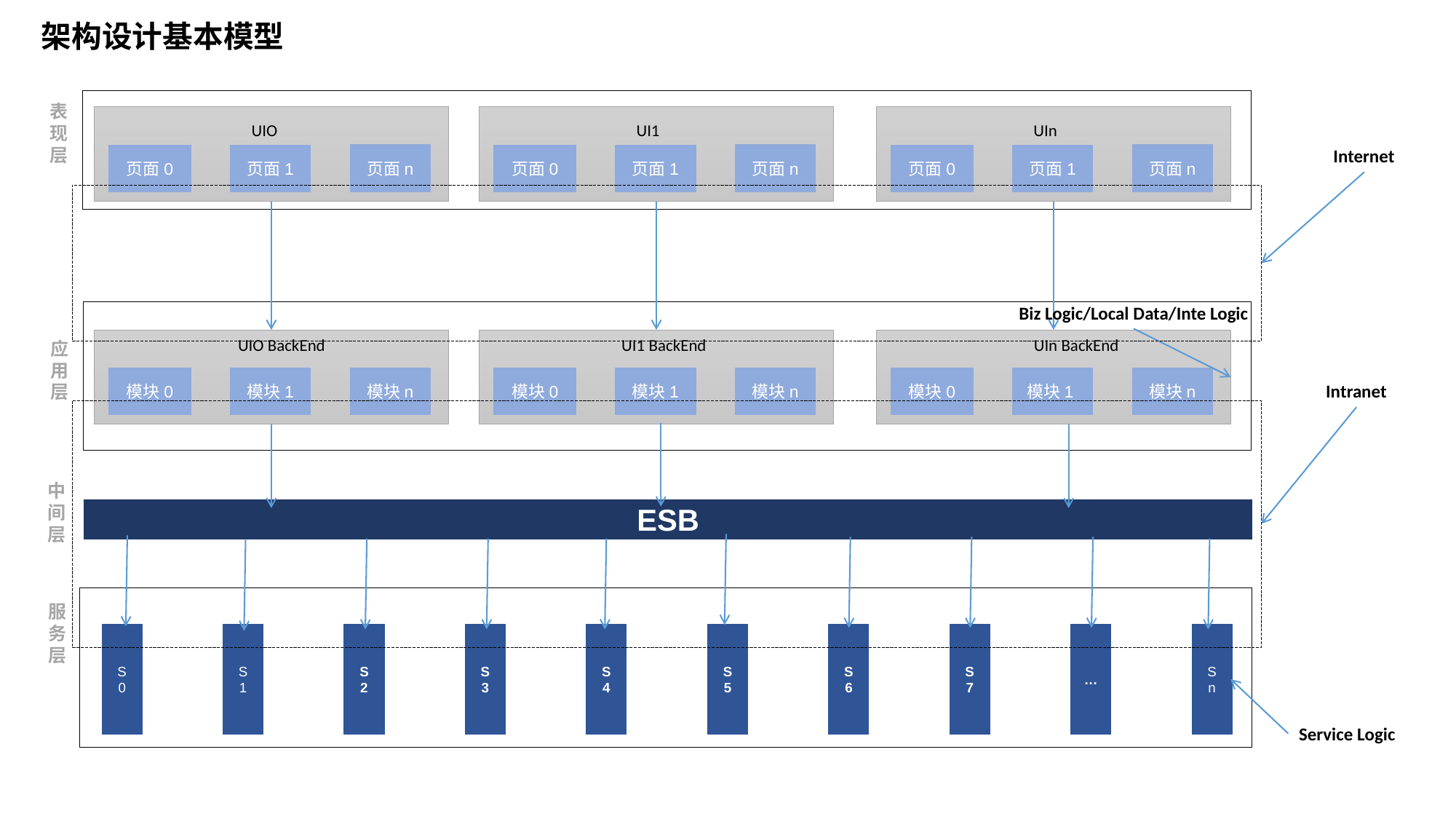

架构设计基本模型

表现层

UIO
UI1
UIn
Internet
页面n
页面n
页面n
页面0
页面1
页面0
页面1
页面0
页面1

Biz Logic/Local Data/Inte Logic

UIO BackEnd
UI1 BackEnd
UIn BackEnd

应用层
模块n
模块n
模块n
模块0
模块1
模块0
模块1
模块0
模块1
Intranet

中间层
ESB

服务层
S0
S1
S2
S3
S4
S5
S6
S7
…
Sn
Service Logic